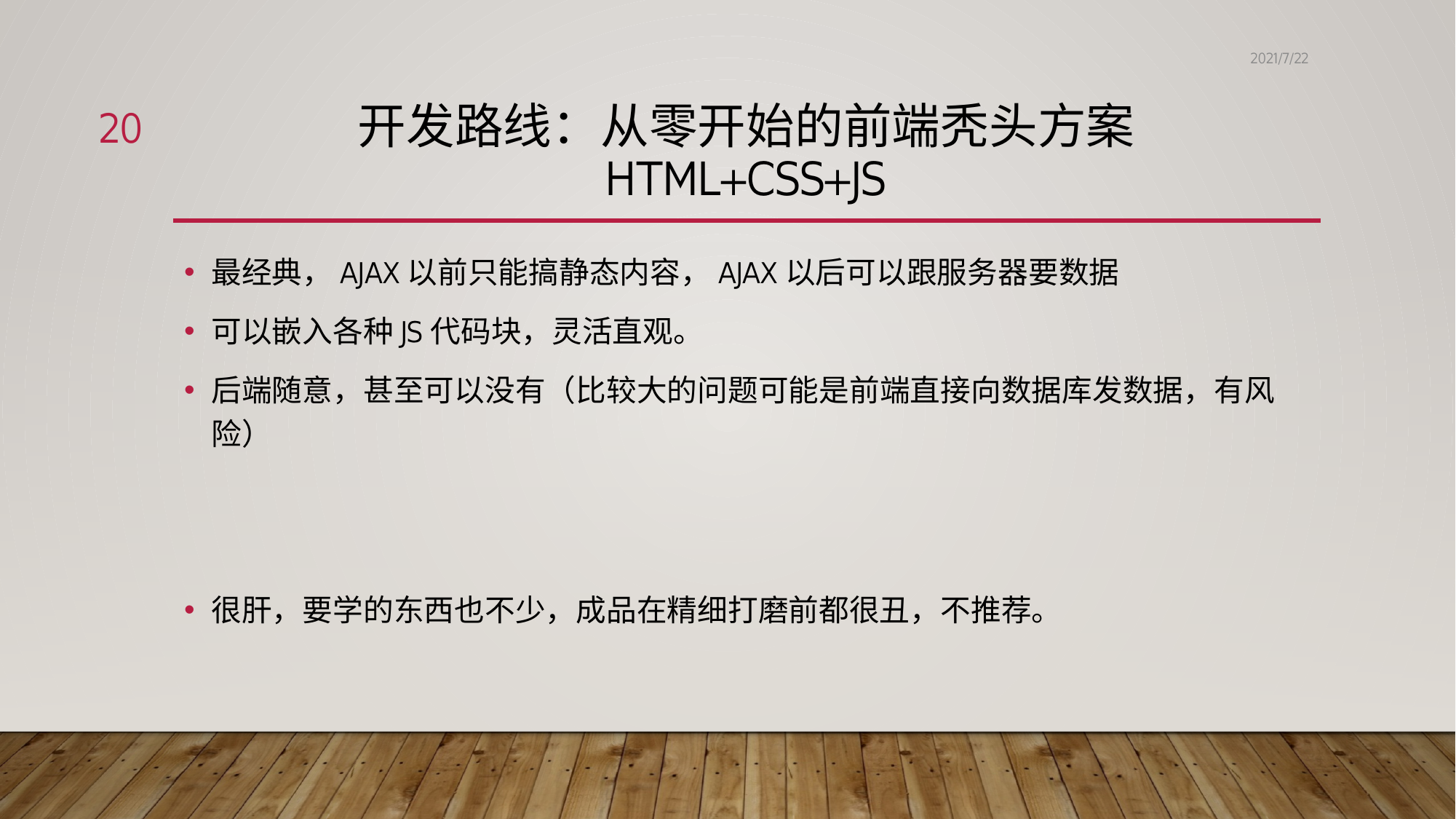

2021/7/22
20
# 开发路线：从零开始的前端秃头方案 HTML+css+js
最经典，AJAX以前只能搞静态内容，AJAX以后可以跟服务器要数据
可以嵌入各种JS代码块，灵活直观。
后端随意，甚至可以没有（比较大的问题可能是前端直接向数据库发数据，有风险）

很肝，要学的东西也不少，成品在精细打磨前都很丑，不推荐。